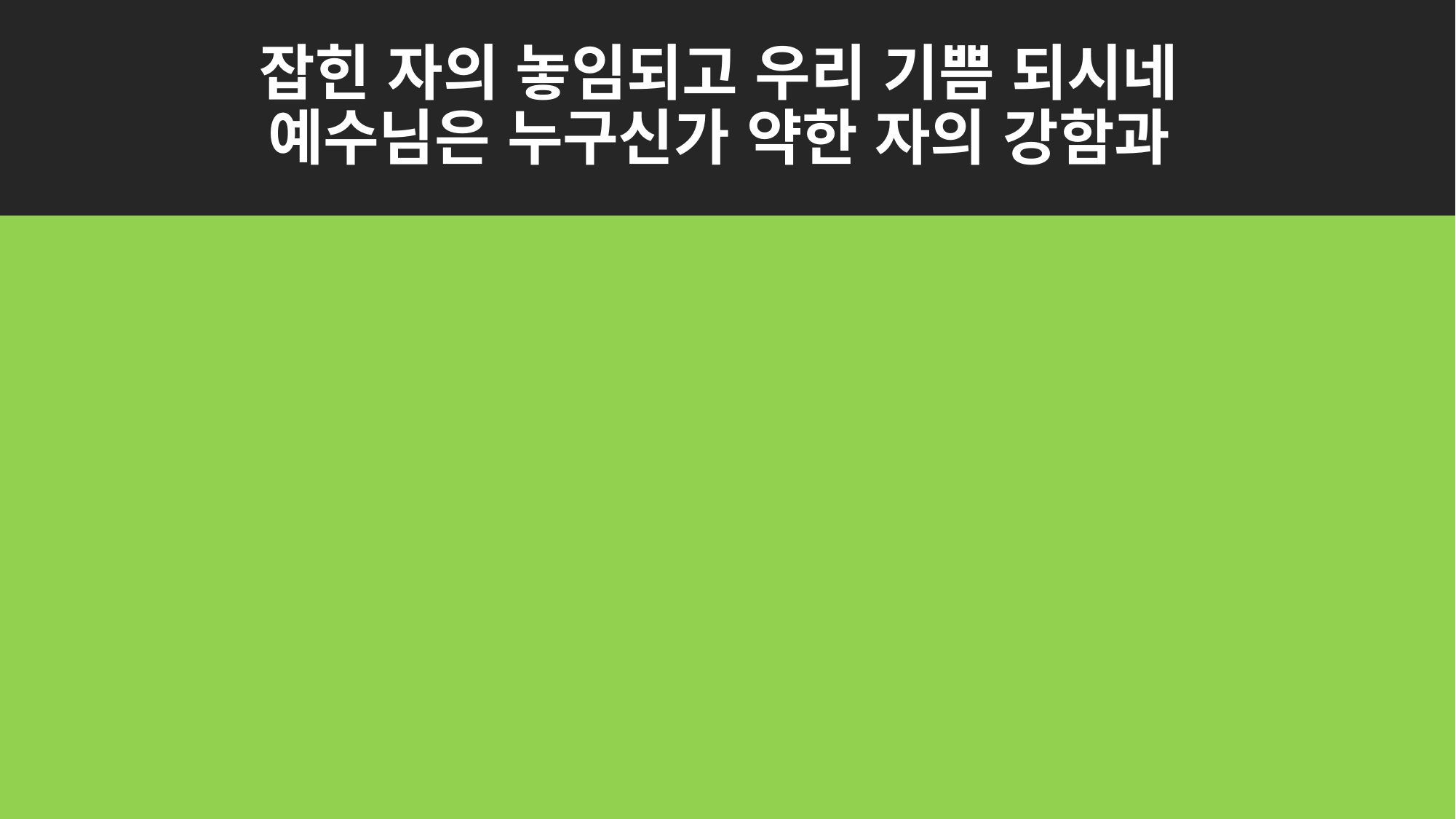

# 잡힌 자의 놓임되고 우리 기쁨 되시네 예수님은 누구신가 약한 자의 강함과